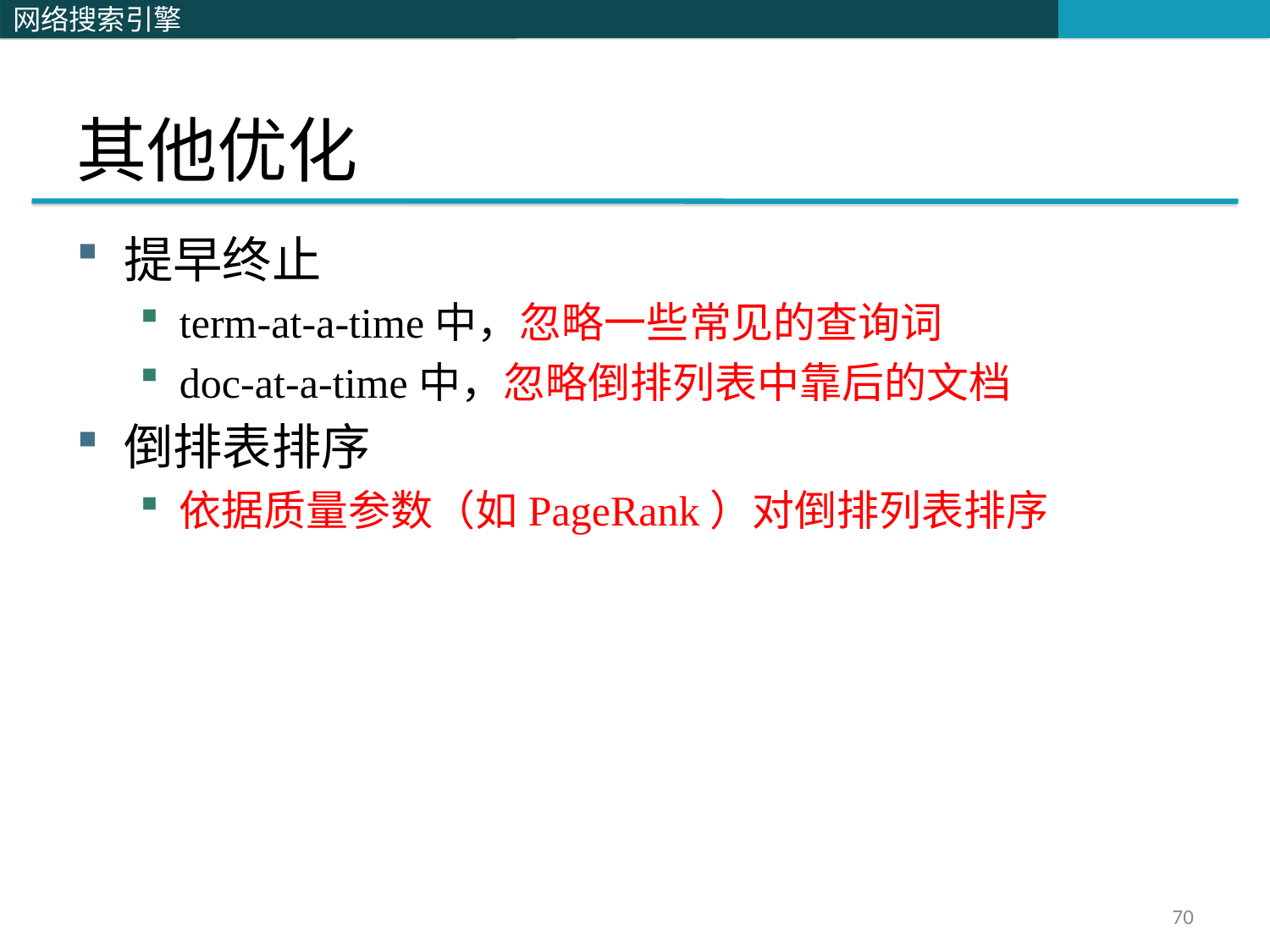

# 其他优化
提早终止
term-at-a-time中，忽略一些常见的查询词
doc-at-a-time中，忽略倒排列表中靠后的文档
倒排表排序
依据质量参数（如PageRank）对倒排列表排序
70